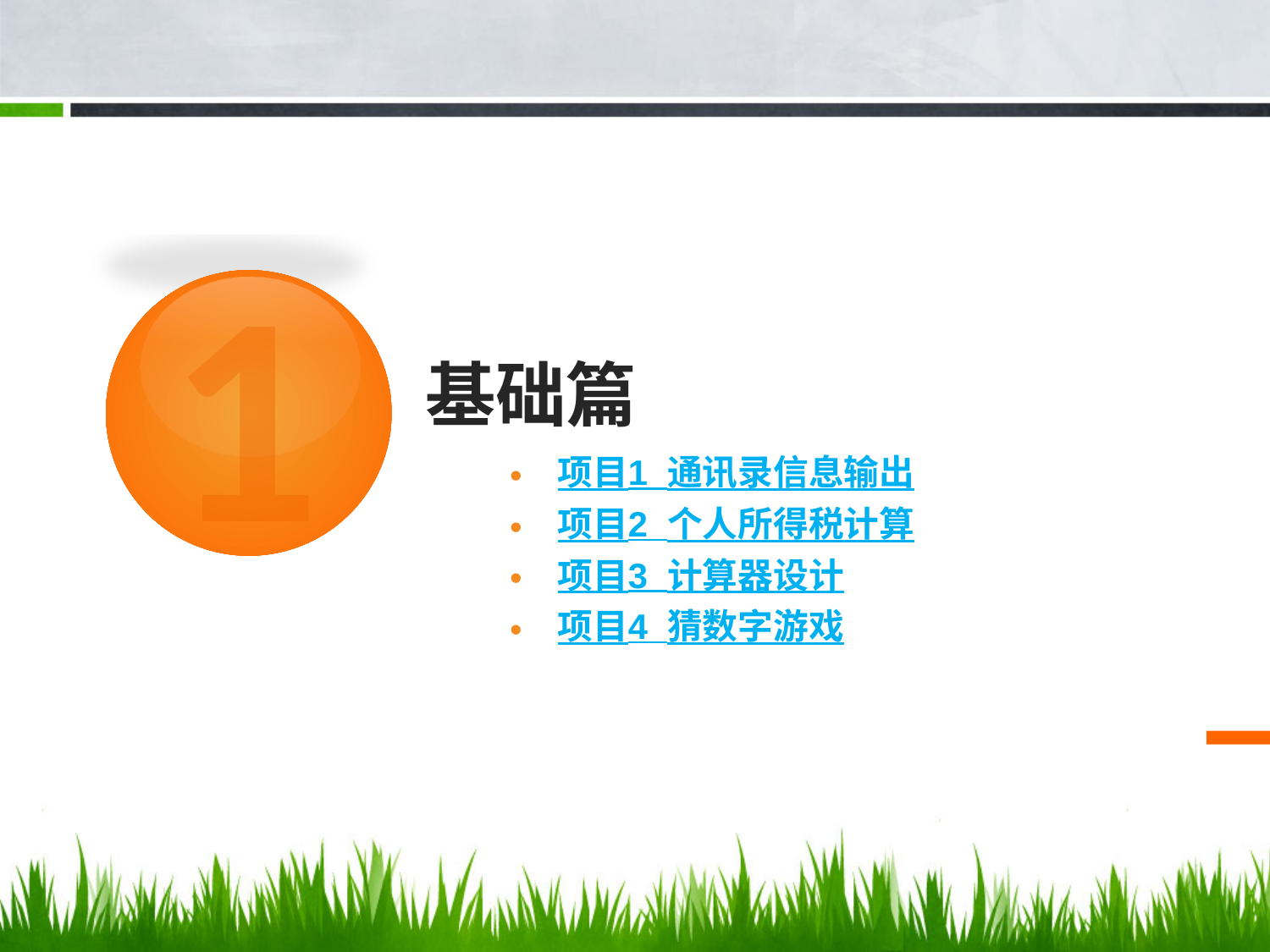

1
# 基础篇
项目1  通讯录信息输出
项目2  个人所得税计算
项目3  计算器设计
项目4  猜数字游戏